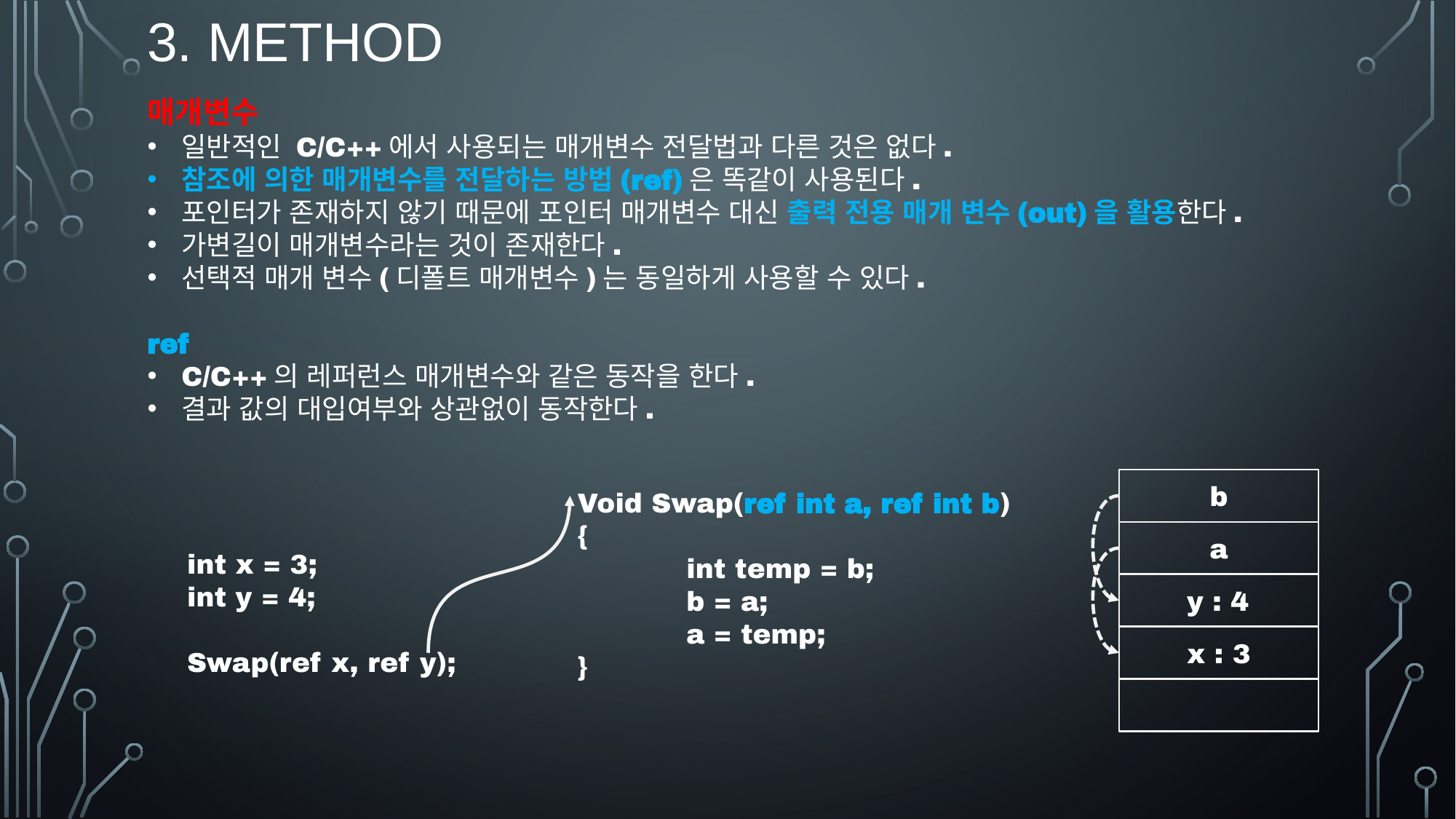

# 3. method
매개변수
일반적인 C/C++에서 사용되는 매개변수 전달법과 다른 것은 없다.
참조에 의한 매개변수를 전달하는 방법(ref)은 똑같이 사용된다.
포인터가 존재하지 않기 때문에 포인터 매개변수 대신 출력 전용 매개 변수(out)을 활용한다.
가변길이 매개변수라는 것이 존재한다.
선택적 매개 변수(디폴트 매개변수)는 동일하게 사용할 수 있다.

ref
C/C++의 레퍼런스 매개변수와 같은 동작을 한다.
결과 값의 대입여부와 상관없이 동작한다.

b

a

y : 4

x : 3

Void Swap(ref int a, ref int b)
{
	int temp = b;
	b = a;
	a = temp;
}
int x = 3;
int y = 4;

Swap(ref x, ref y);